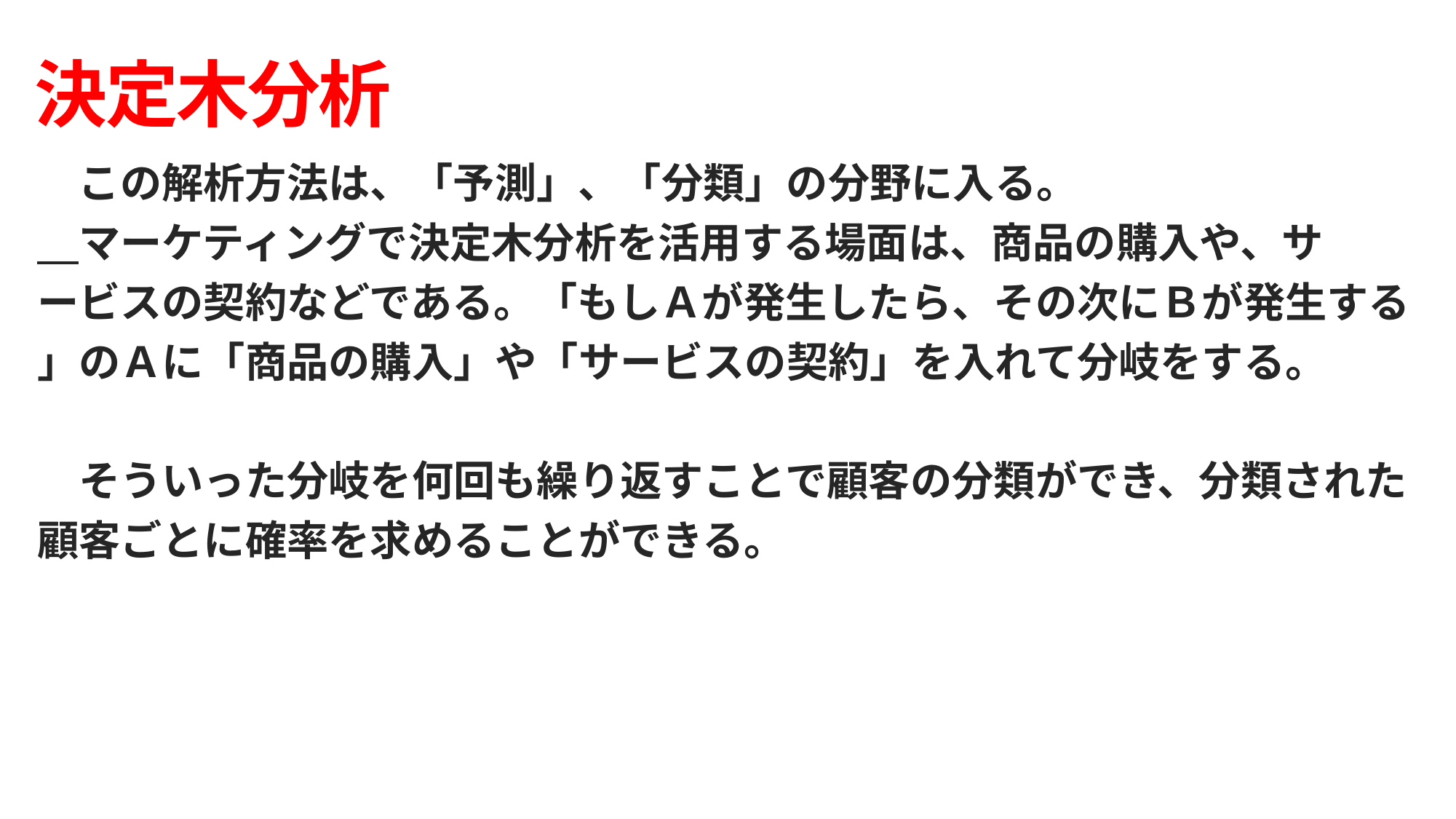

# 決定木分析
　この解析方法は、「予測」、「分類」の分野に入る。
　マーケティングで決定木分析を活用する場面は、商品の購入や、サ
ービスの契約などである。「もしＡが発生したら、その次にＢが発生する
」のＡに「商品の購入」や「サービスの契約」を入れて分岐をする。

　そういった分岐を何回も繰り返すことで顧客の分類ができ、分類された
顧客ごとに確率を求めることができる。